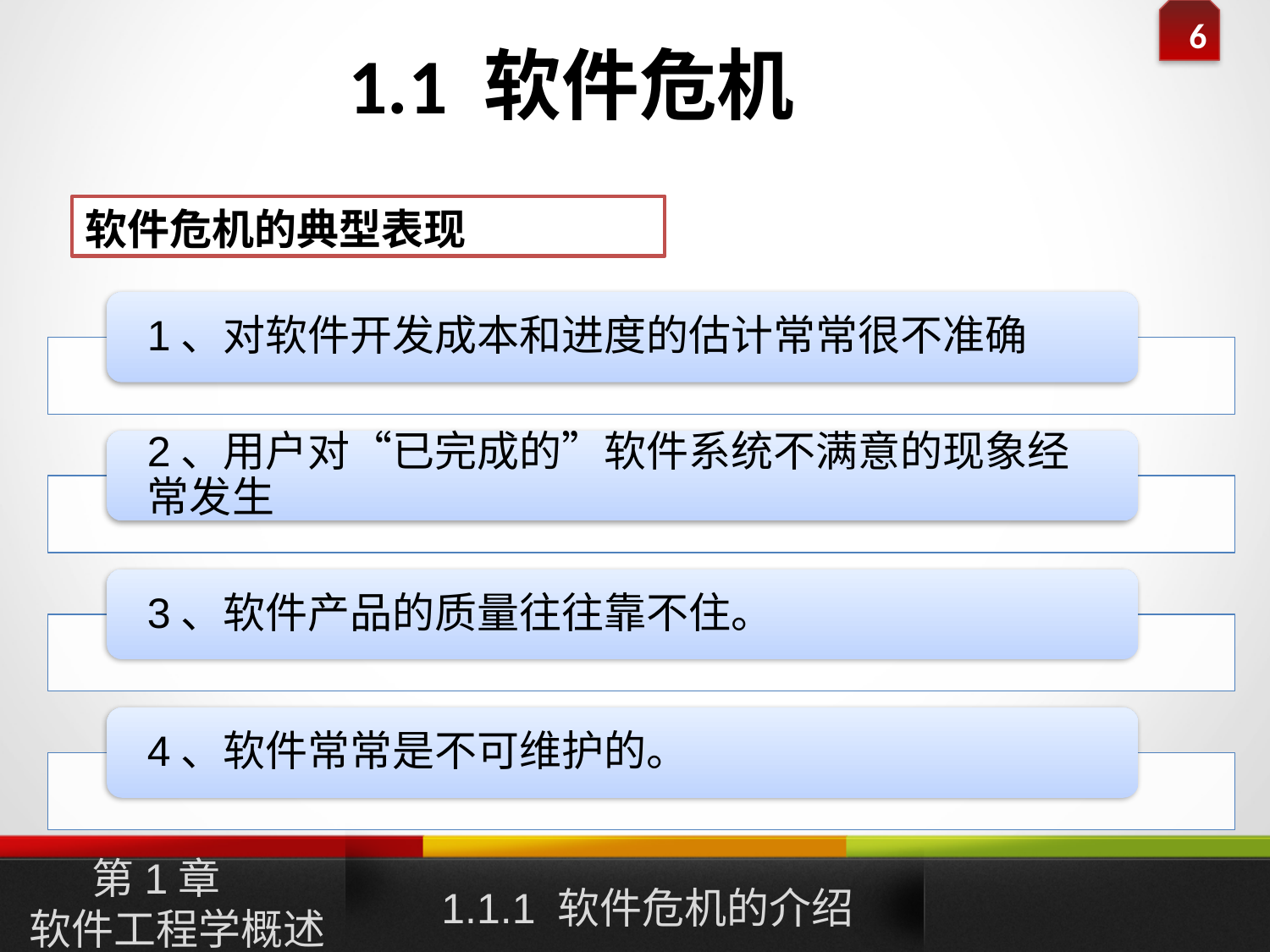

1.1 软件危机
软件危机的典型表现
1、对软件开发成本和进度的估计常常很不准确
2、用户对“已完成的”软件系统不满意的现象经常发生
3、软件产品的质量往往靠不住。
4、软件常常是不可维护的。
1.1.1 软件危机的介绍